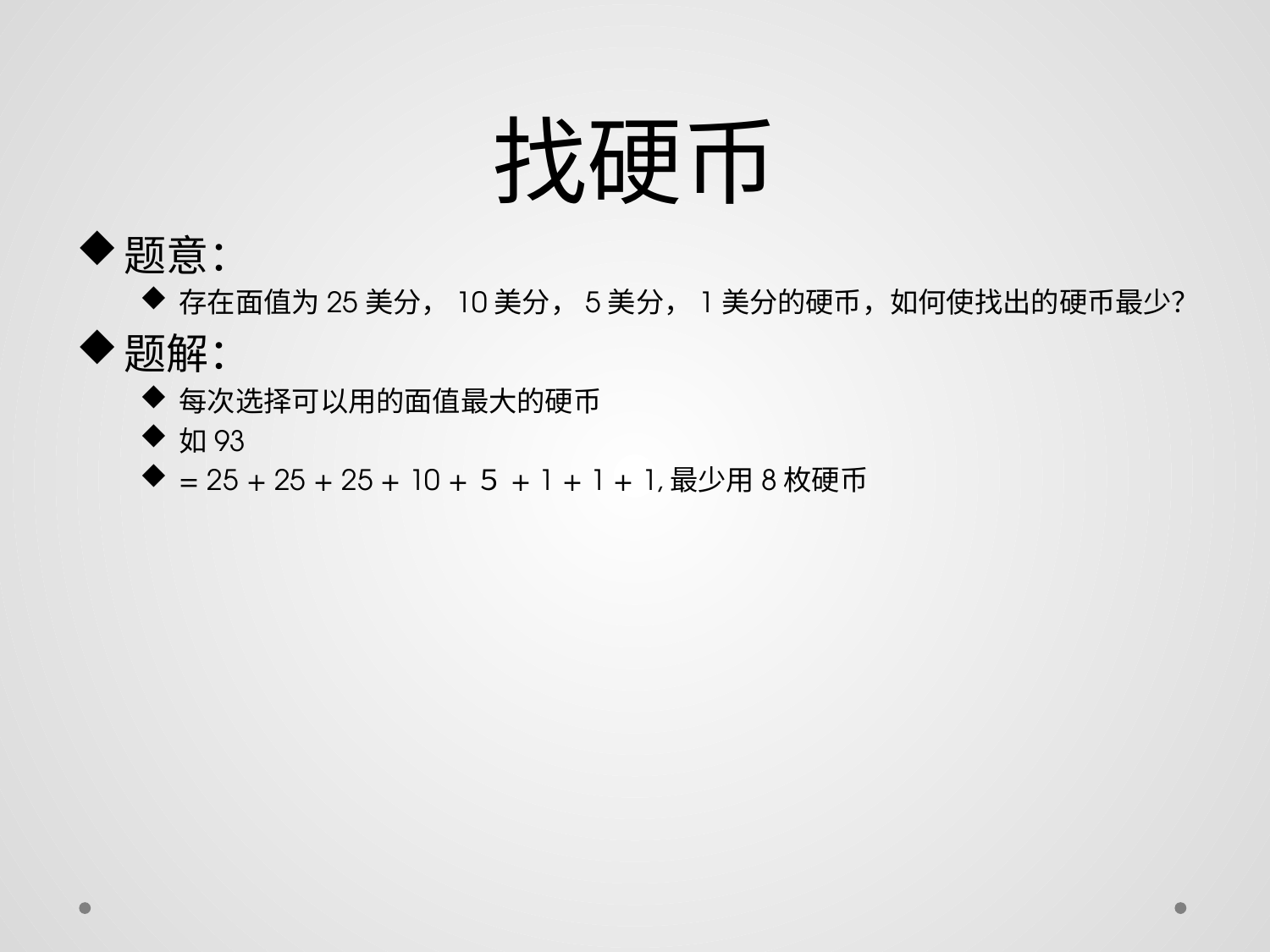

# 找硬币
题意：
存在面值为25美分，10美分，5美分，1美分的硬币，如何使找出的硬币最少？
题解：
每次选择可以用的面值最大的硬币
如93
= 25 + 25 + 25 + 10 +５+ 1 + 1 + 1,最少用8枚硬币